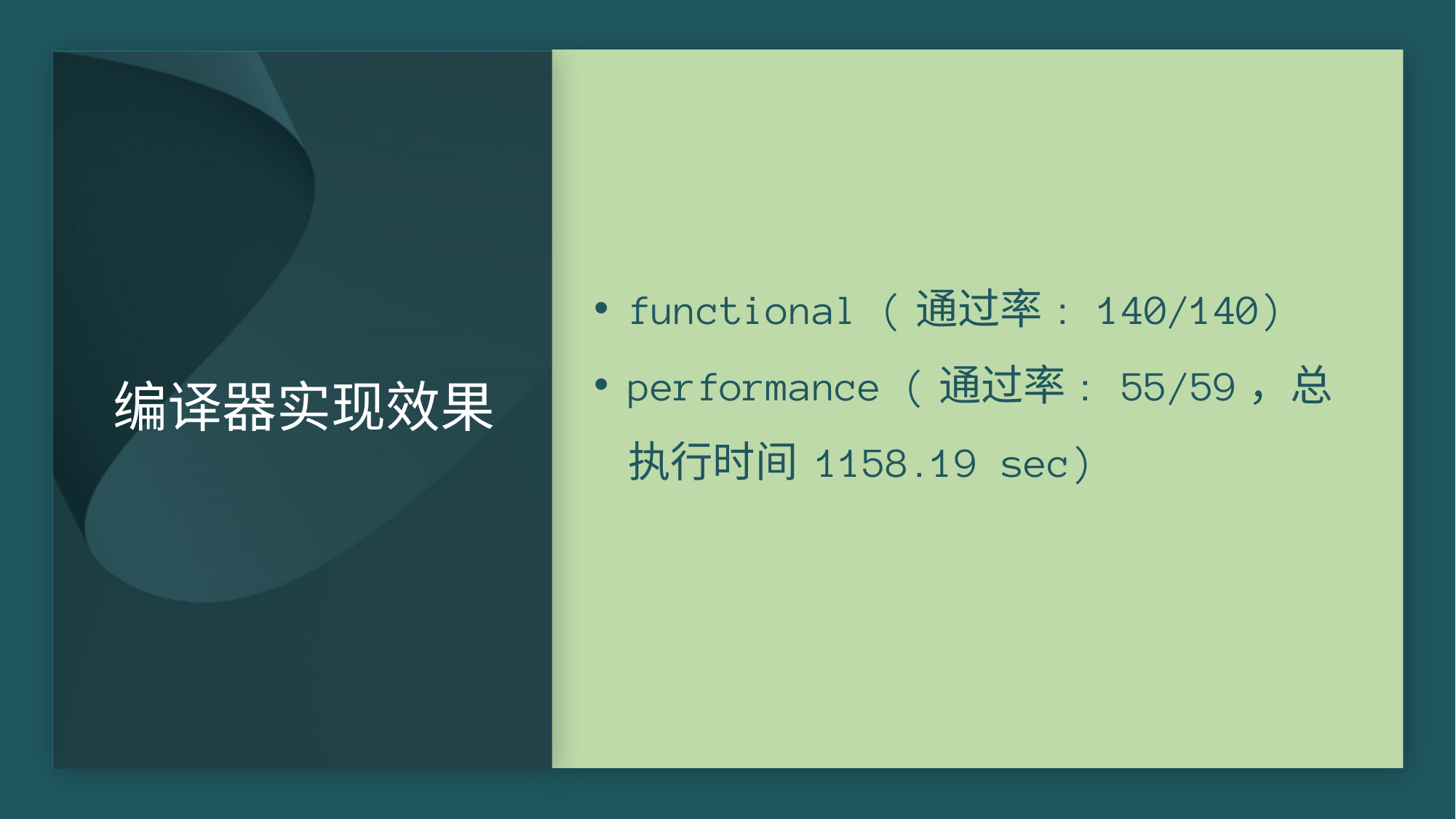

# 编译器实现效果
functional (通过率: 140/140)
performance (通过率: 55/59，总执行时间 1158.19 sec)